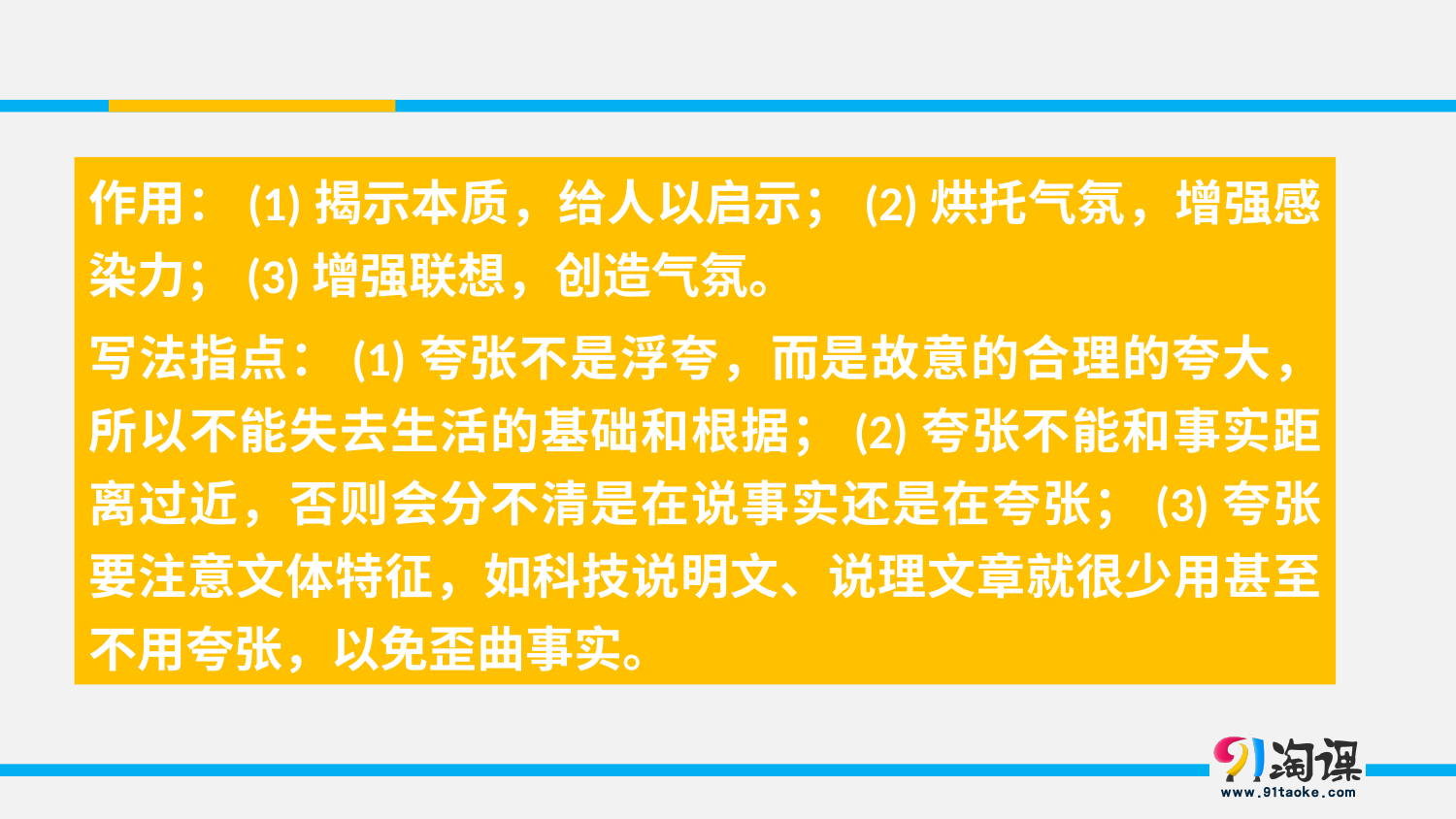

作用：(1)揭示本质，给人以启示；(2)烘托气氛，增强感染力；(3)增强联想，创造气氛。
写法指点：(1)夸张不是浮夸，而是故意的合理的夸大，所以不能失去生活的基础和根据；(2)夸张不能和事实距离过近，否则会分不清是在说事实还是在夸张；(3)夸张要注意文体特征，如科技说明文、说理文章就很少用甚至不用夸张，以免歪曲事实。